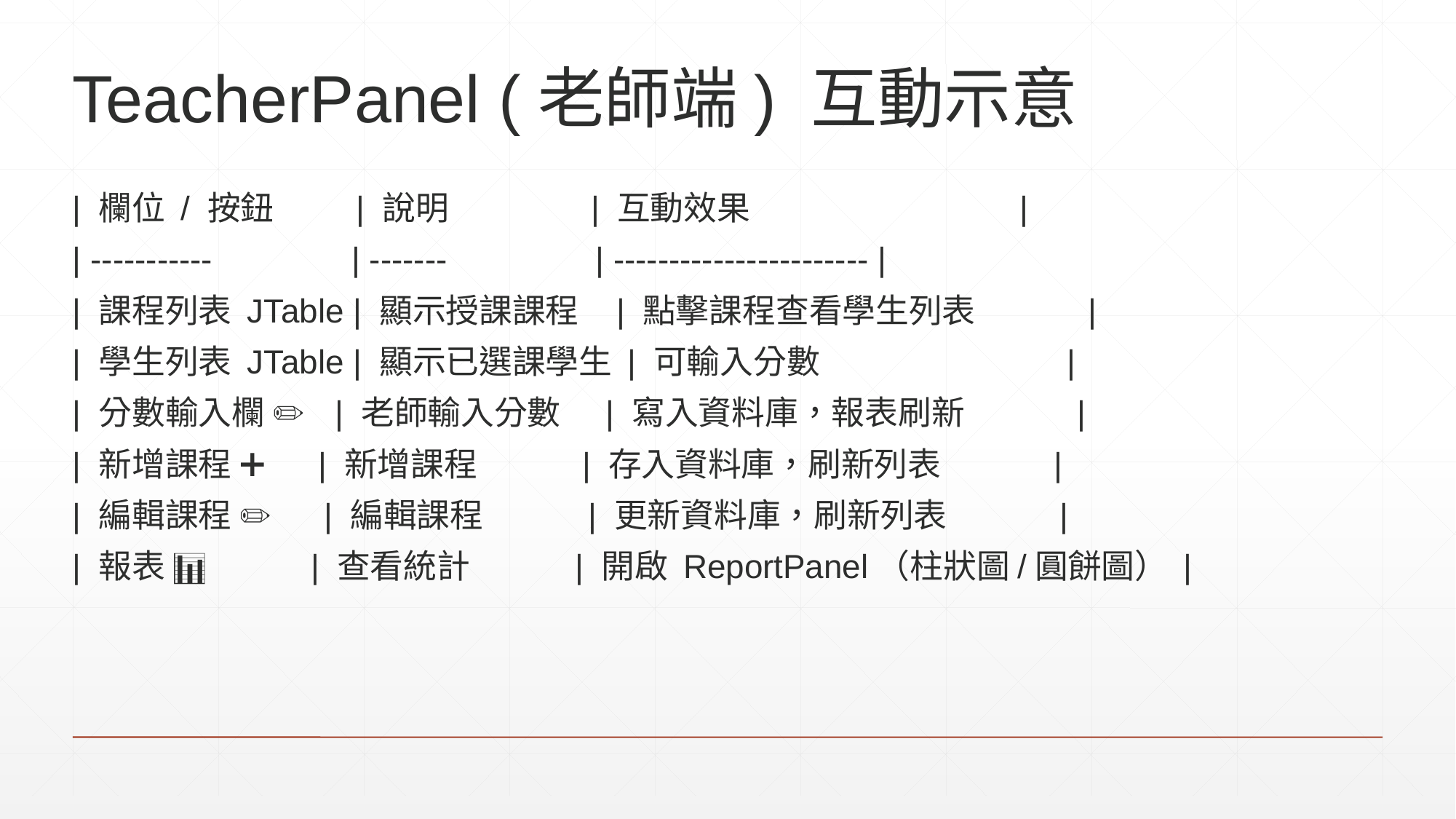

# TeacherPanel (老師端) 互動示意
| 欄位 / 按鈕          | 說明                  | 互動效果                                   |
| -----------               | -------                | ----------------------- |
| 課程列表 JTable | 顯示授課課程    | 點擊課程查看學生列表              |
| 學生列表 JTable | 顯示已選課學生 | 可輸入分數                                |
| 分數輸入欄 ✏️   | 老師輸入分數     | 寫入資料庫，報表刷新              |
| 新增課程 ➕      | 新增課程             | 存入資料庫，刷新列表              |
| 編輯課程 ✏️      | 編輯課程             | 更新資料庫，刷新列表              |
| 報表 📊             | 查看統計             | 開啟 ReportPanel（柱狀圖/圓餅圖） |